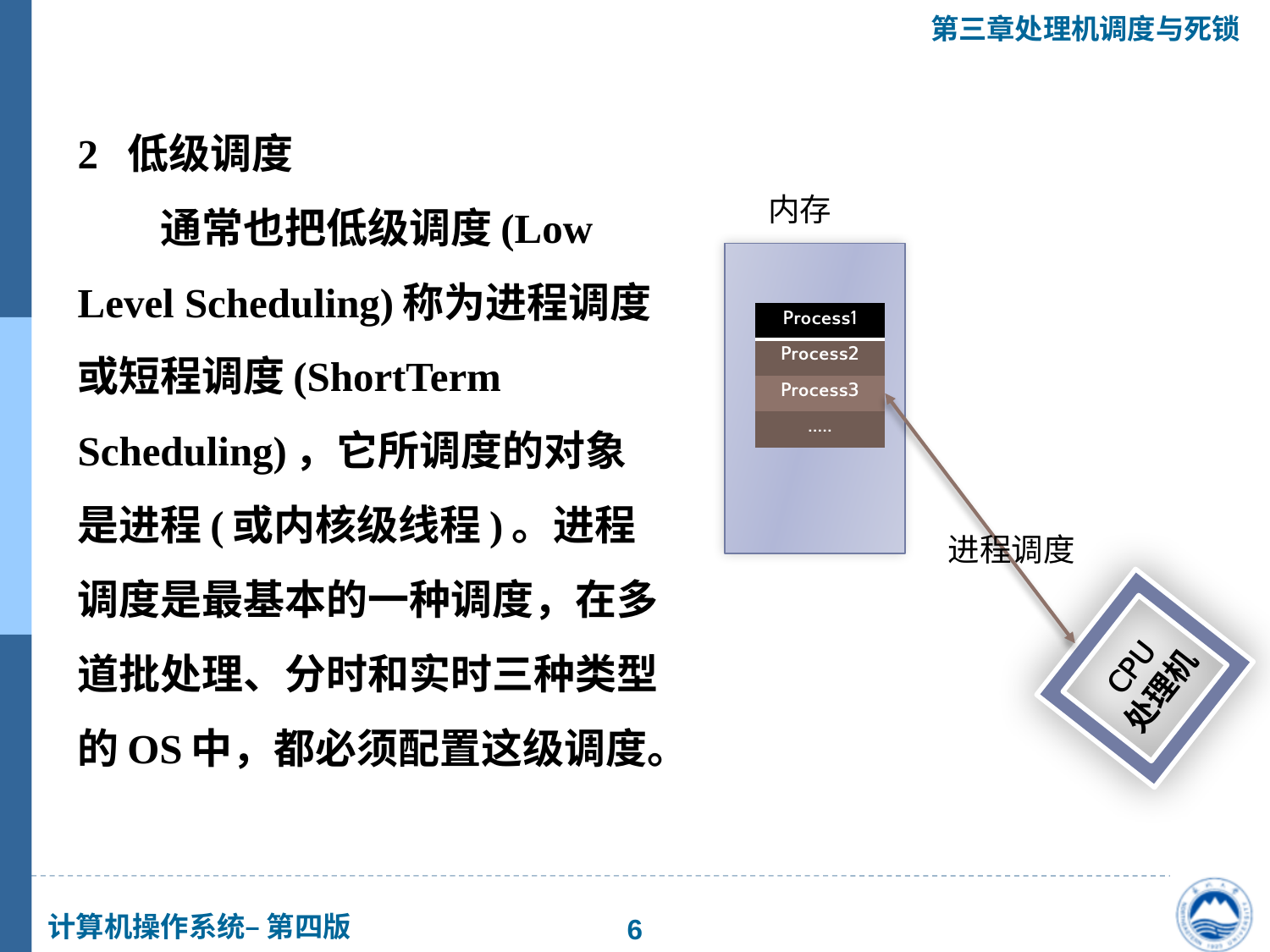

2  低级调度
　　通常也把低级调度(Low Level Scheduling)称为进程调度或短程调度(ShortTerm Scheduling)，它所调度的对象是进程(或内核级线程)。进程调度是最基本的一种调度，在多道批处理、分时和实时三种类型的OS中，都必须配置这级调度。

内存

| Process1 |
| --- |
| Process2 |
| Process3 |
| ….. |
进程调度
CPU
处理机